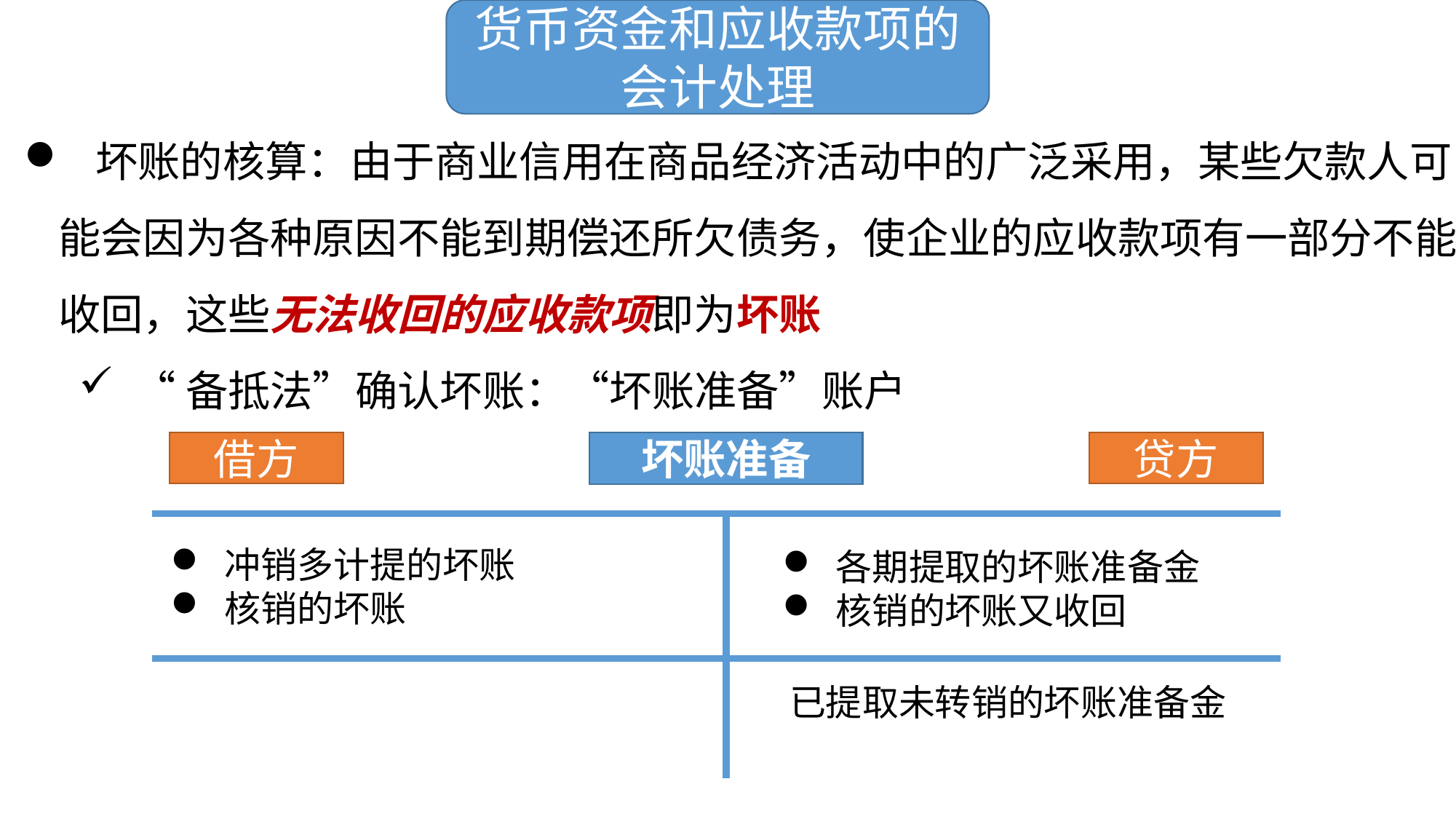

货币资金和应收款项的会计处理
  坏账的核算：由于商业信用在商品经济活动中的广泛采用，某些欠款人可能会因为各种原因不能到期偿还所欠债务，使企业的应收款项有一部分不能收回，这些无法收回的应收款项即为坏账
“备抵法”确认坏账：“坏账准备”账户

贷方
借方
坏账准备
 冲销多计提的坏账
 核销的坏账
 各期提取的坏账准备金
 核销的坏账又收回
已提取未转销的坏账准备金